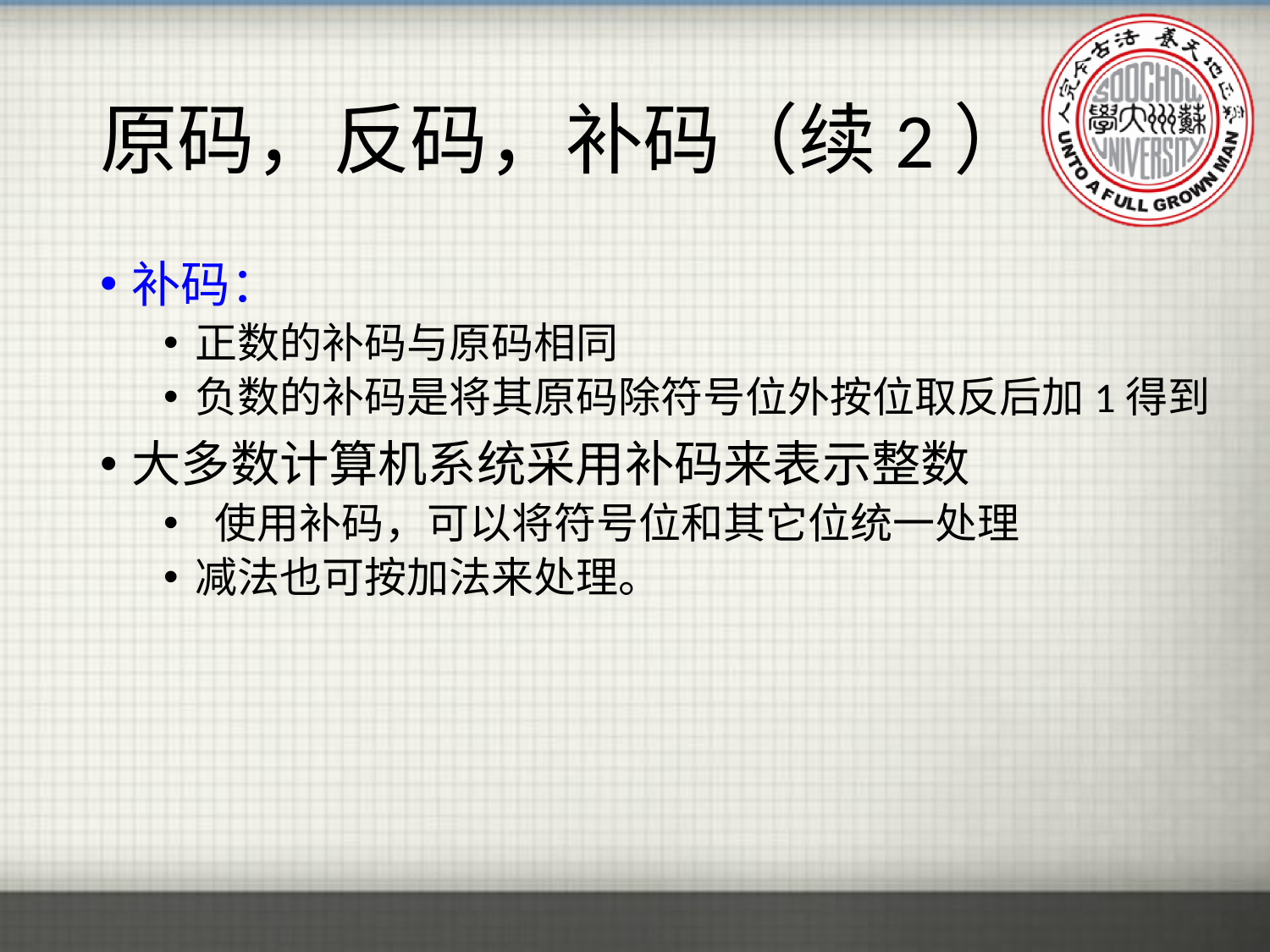

# 原码，反码，补码（续2）
补码：
正数的补码与原码相同
负数的补码是将其原码除符号位外按位取反后加1得到
大多数计算机系统采用补码来表示整数
 使用补码，可以将符号位和其它位统一处理
减法也可按加法来处理。